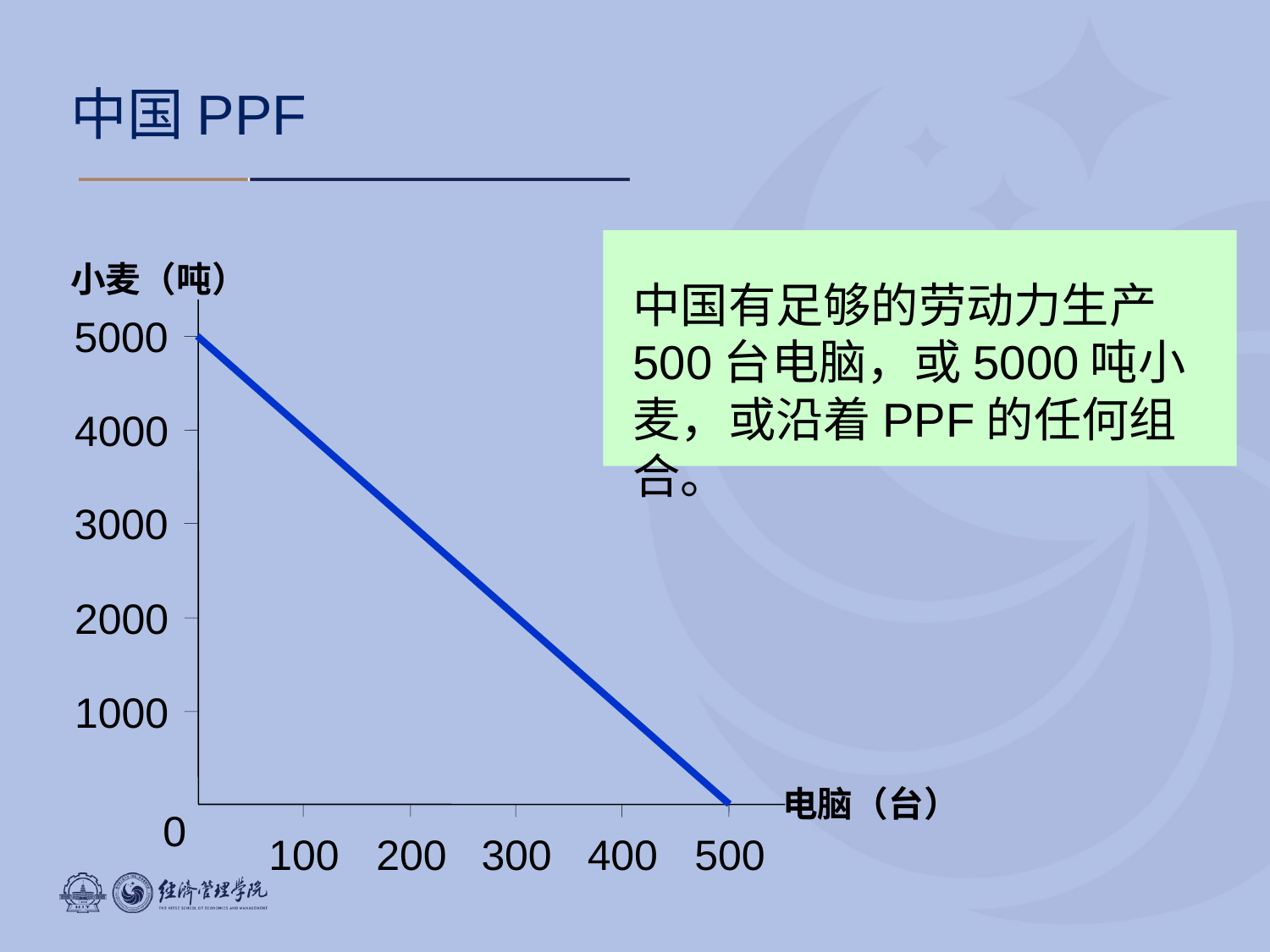

# 中国PPF

中国有足够的劳动力生产500台电脑，或5000吨小麦，或沿着PPF的任何组合。
小麦（吨）

5000

4000

3000

2000

1000

0

100

200

500

300

400
电脑（台）

或5000吨小麦，